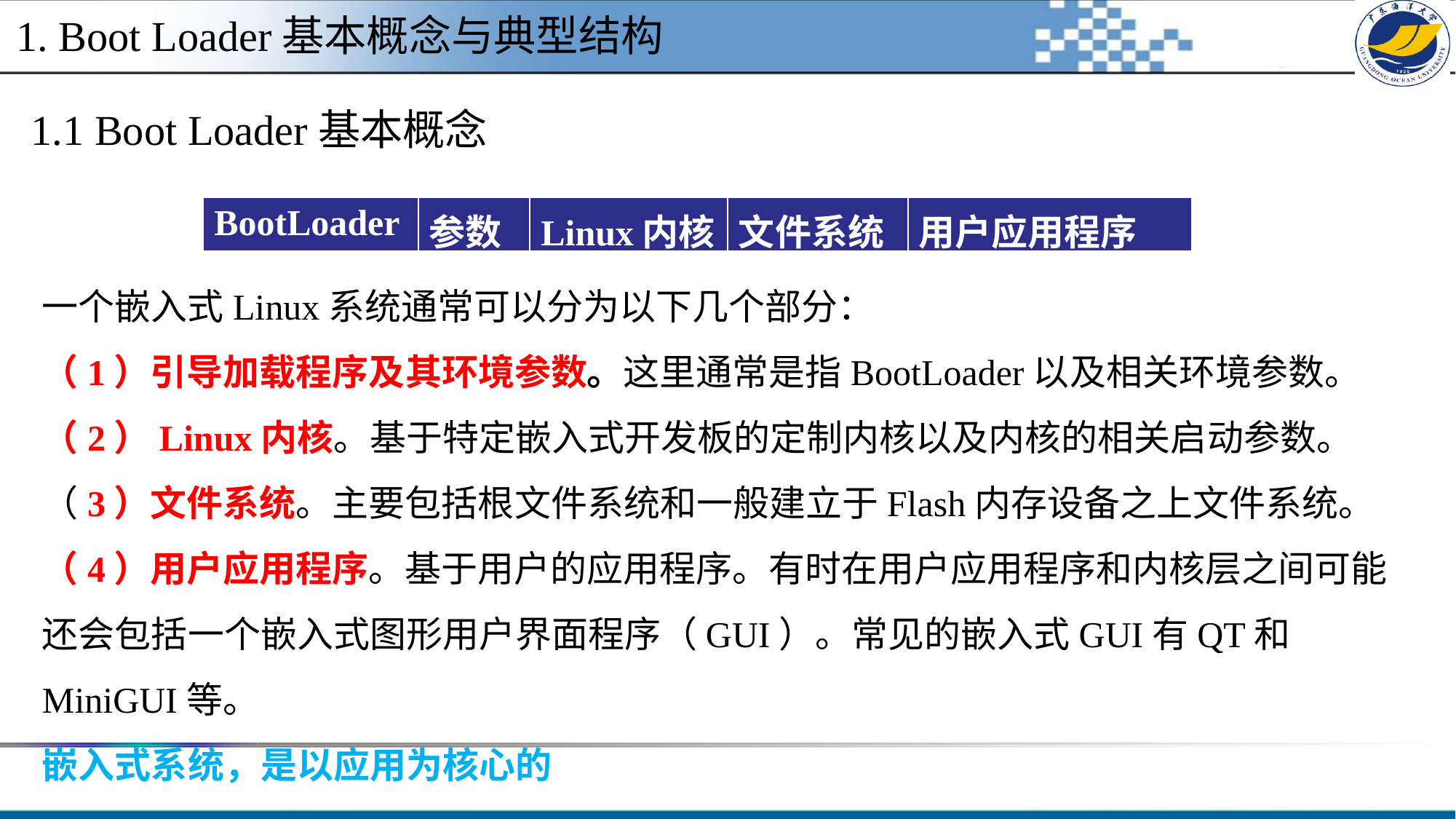

1. Boot Loader基本概念与典型结构
1.1 Boot Loader基本概念
| BootLoader | 参数 | Linux内核 | 文件系统 | 用户应用程序 |
| --- | --- | --- | --- | --- |
一个嵌入式Linux系统通常可以分为以下几个部分：
（1）引导加载程序及其环境参数。这里通常是指BootLoader以及相关环境参数。
（2）Linux内核。基于特定嵌入式开发板的定制内核以及内核的相关启动参数。
（3）文件系统。主要包括根文件系统和一般建立于Flash内存设备之上文件系统。
（4）用户应用程序。基于用户的应用程序。有时在用户应用程序和内核层之间可能还会包括一个嵌入式图形用户界面程序（GUI）。常见的嵌入式GUI有QT和MiniGUI等。
嵌入式系统，是以应用为核心的